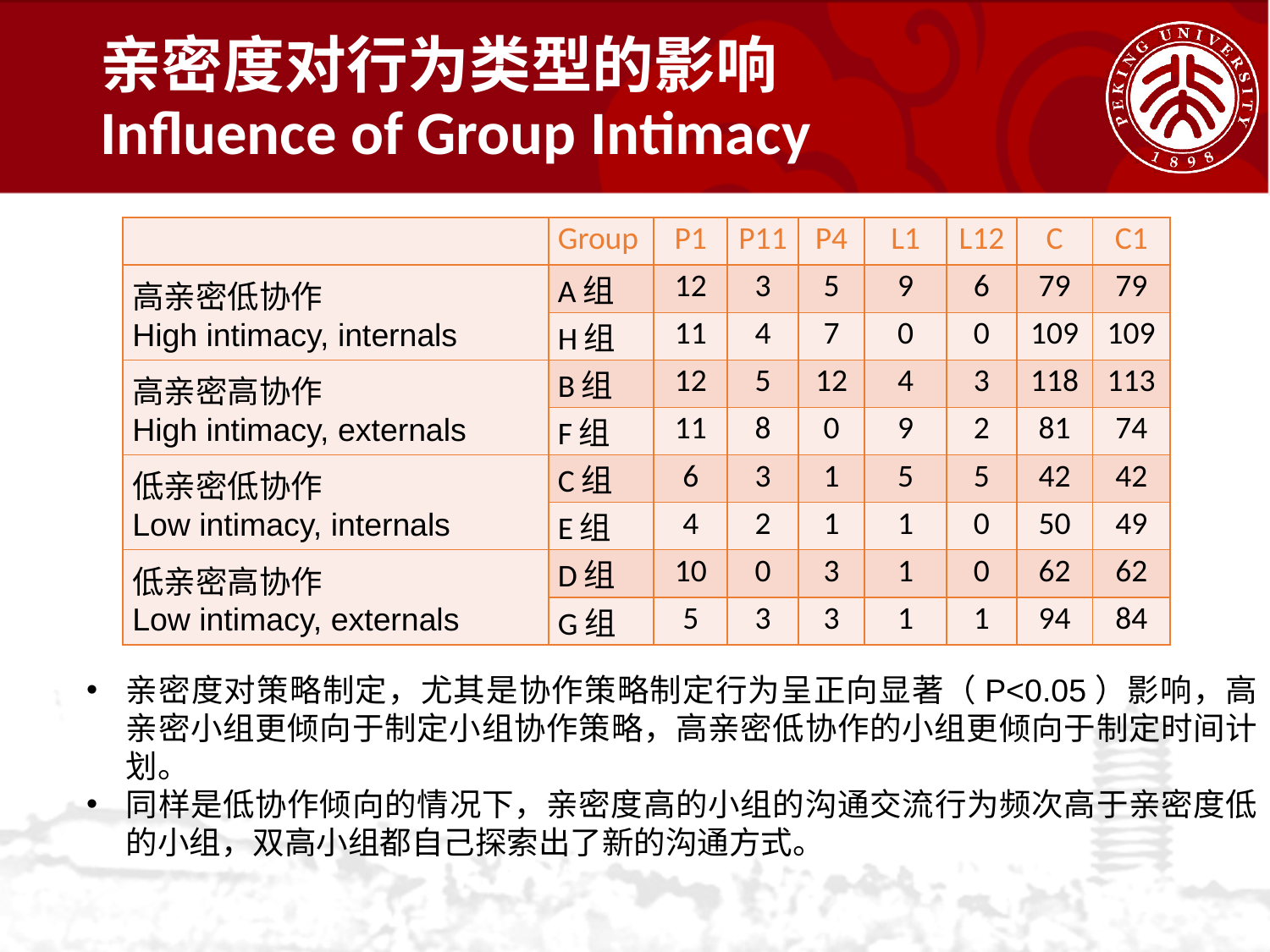

# 亲密度对行为类型的影响 Influence of Group Intimacy
|  | Group | P1 | P11 | P4 | L1 | L12 | C | C1 |
| --- | --- | --- | --- | --- | --- | --- | --- | --- |
| 高亲密低协作 High intimacy, internals | A组 | 12 | 3 | 5 | 9 | 6 | 79 | 79 |
|  | H组 | 11 | 4 | 7 | 0 | 0 | 109 | 109 |
| 高亲密高协作 High intimacy, externals | B组 | 12 | 5 | 12 | 4 | 3 | 118 | 113 |
|  | F组 | 11 | 8 | 0 | 9 | 2 | 81 | 74 |
| 低亲密低协作 Low intimacy, internals | C组 | 6 | 3 | 1 | 5 | 5 | 42 | 42 |
|  | E组 | 4 | 2 | 1 | 1 | 0 | 50 | 49 |
| 低亲密高协作 Low intimacy, externals | D组 | 10 | 0 | 3 | 1 | 0 | 62 | 62 |
|  | G组 | 5 | 3 | 3 | 1 | 1 | 94 | 84 |
亲密度对策略制定，尤其是协作策略制定行为呈正向显著（P<0.05）影响，高亲密小组更倾向于制定小组协作策略，高亲密低协作的小组更倾向于制定时间计划。
同样是低协作倾向的情况下，亲密度高的小组的沟通交流行为频次高于亲密度低的小组，双高小组都自己探索出了新的沟通方式。